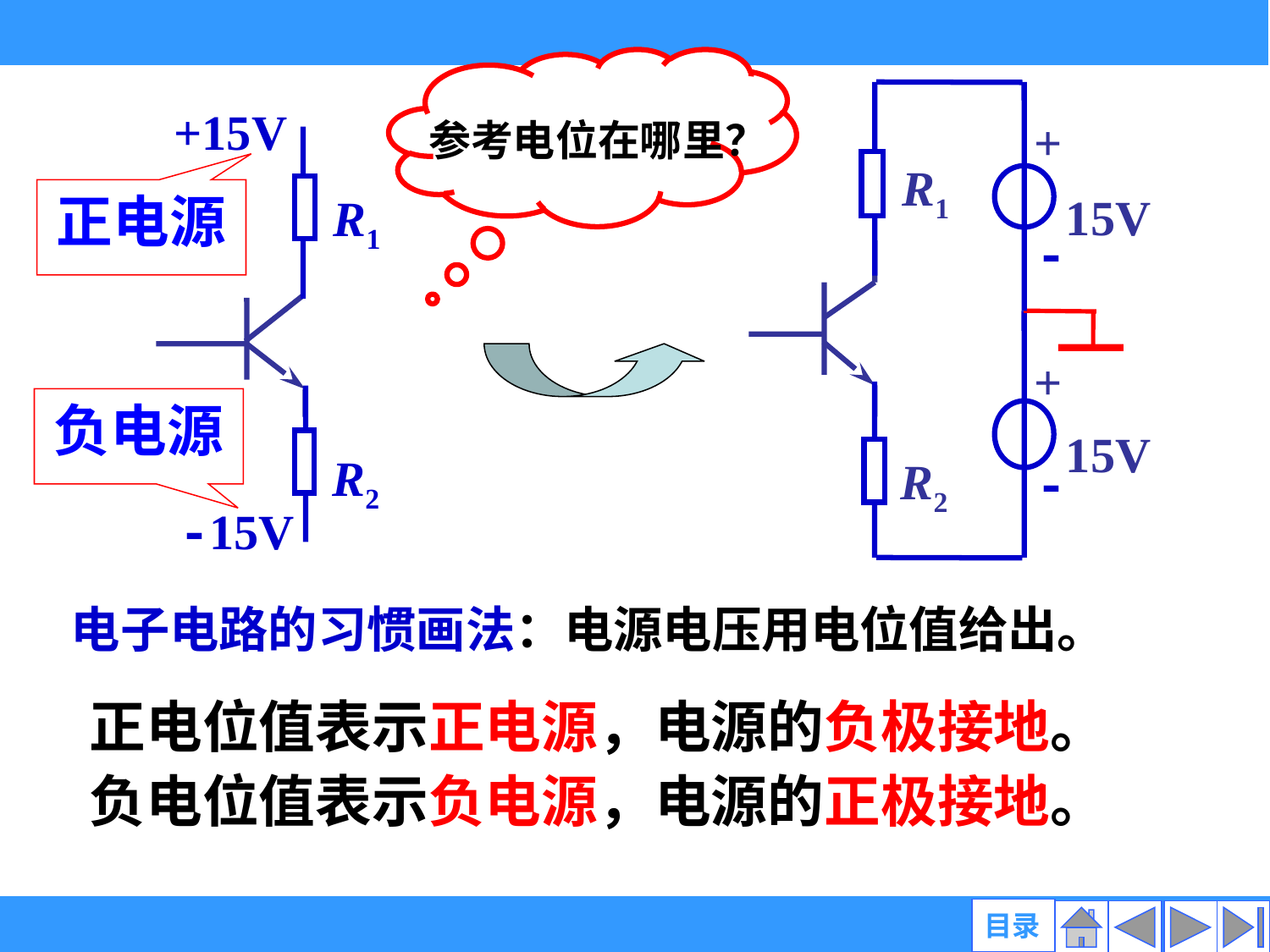

参考电位在哪里？

R1

R2

+

15V
-

+15V

R1

R2
-15V
正电源

+

15V
-

负电源
电子电路的习惯画法：电源电压用电位值给出。
正电位值表示正电源，电源的负极接地。
负电位值表示负电源，电源的正极接地。